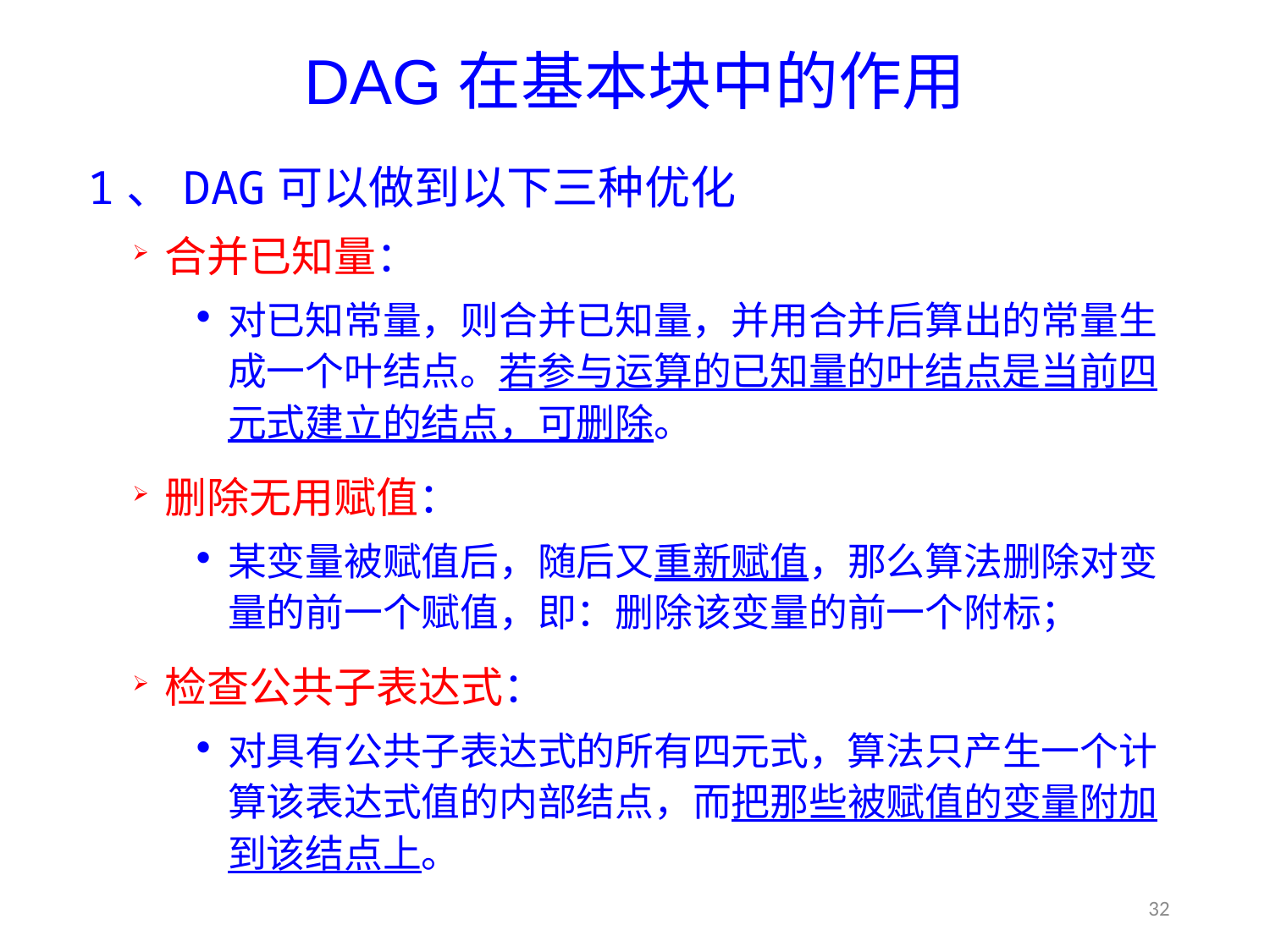

# DAG在基本块中的作用
1、DAG可以做到以下三种优化
合并已知量：
对已知常量，则合并已知量，并用合并后算出的常量生成一个叶结点。若参与运算的已知量的叶结点是当前四元式建立的结点，可删除。
删除无用赋值：
某变量被赋值后，随后又重新赋值，那么算法删除对变量的前一个赋值，即：删除该变量的前一个附标；
检查公共子表达式：
对具有公共子表达式的所有四元式，算法只产生一个计算该表达式值的内部结点，而把那些被赋值的变量附加到该结点上。

32